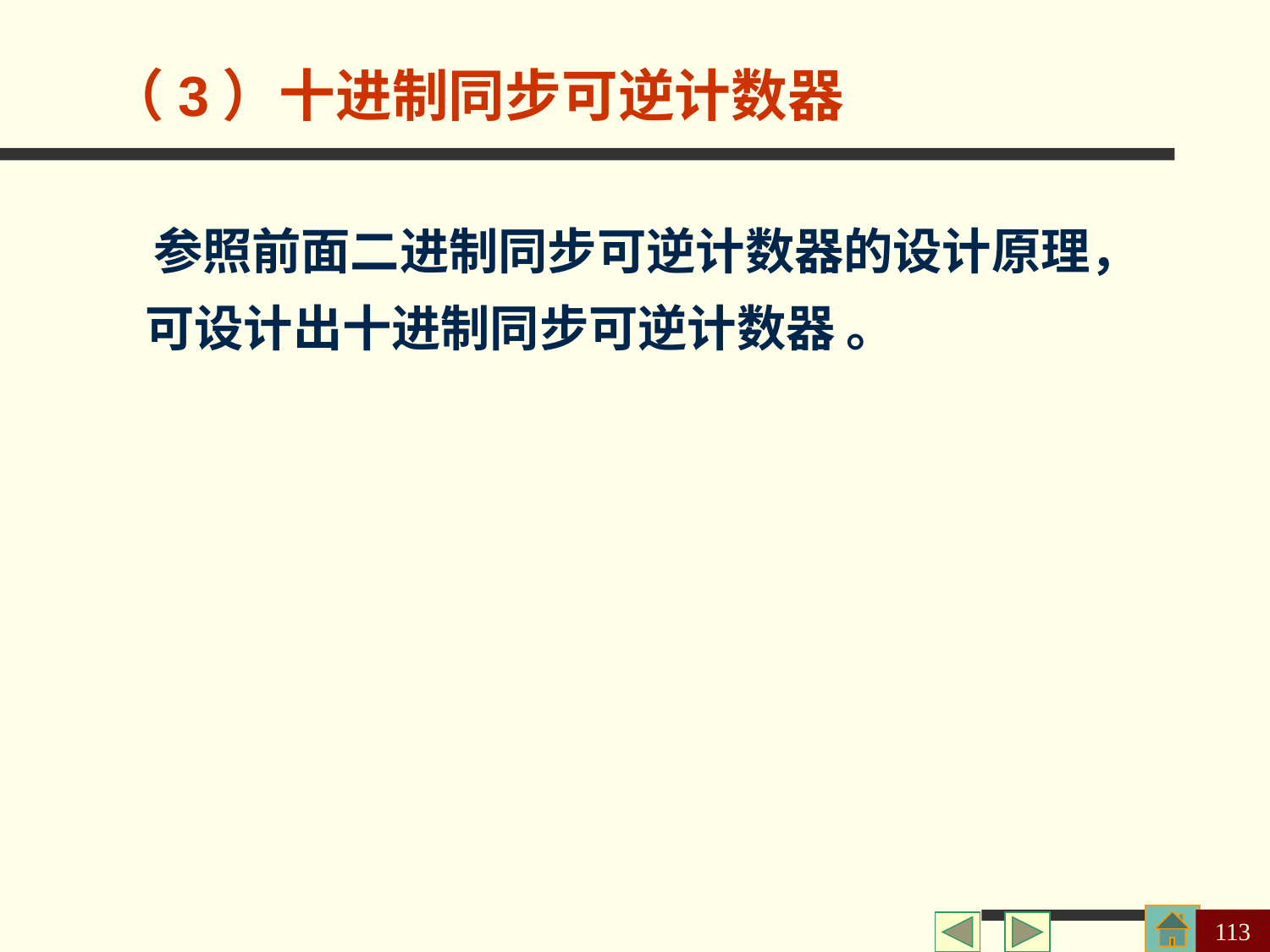

（3）十进制同步可逆计数器
    参照前面二进制同步可逆计数器的设计原理，可设计出十进制同步可逆计数器 。
113